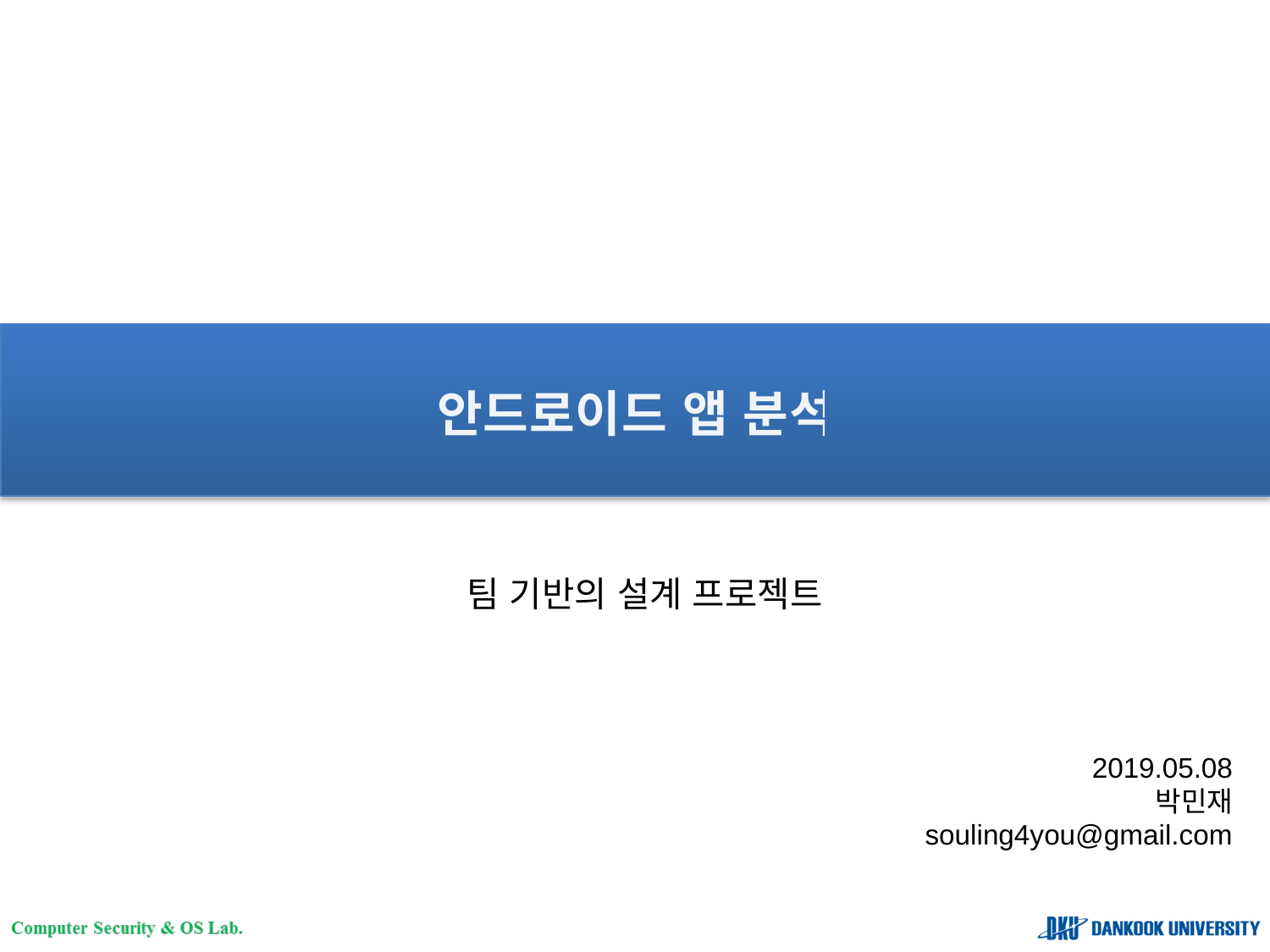

안드로이드 앱 분석
팀 기반의 설계 프로젝트

2019.05.08
박민재
souling4you@gmail.com